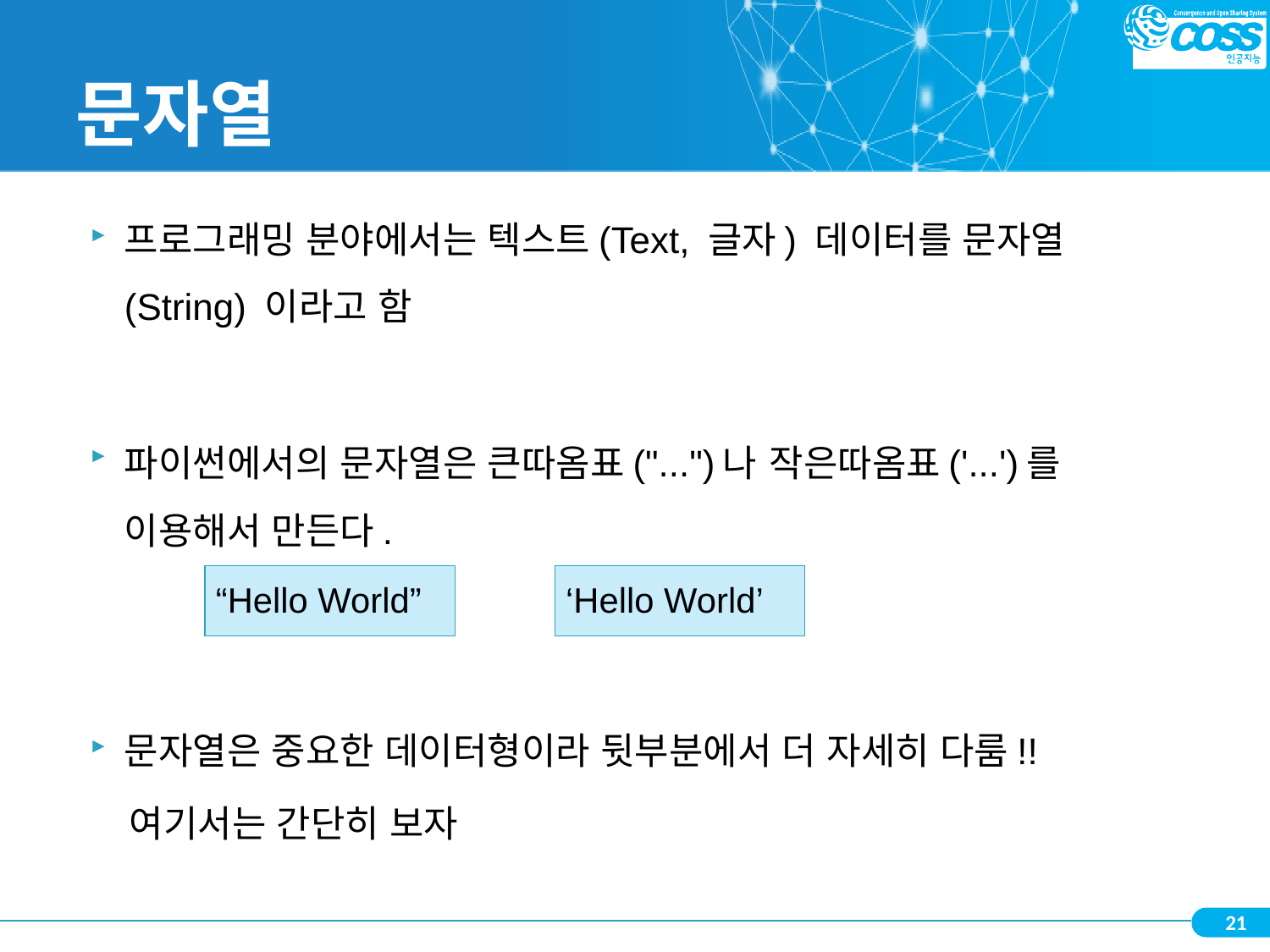

# 문자열
프로그래밍 분야에서는 텍스트(Text, 글자) 데이터를 문자열(String) 이라고 함

파이썬에서의 문자열은 큰따옴표("...")나 작은따옴표('...')를 이용해서 만든다.

문자열은 중요한 데이터형이라 뒷부분에서 더 자세히 다룸!!
   여기서는 간단히 보자
| “Hello World” |
| --- |
| ‘Hello World’ |
| --- |